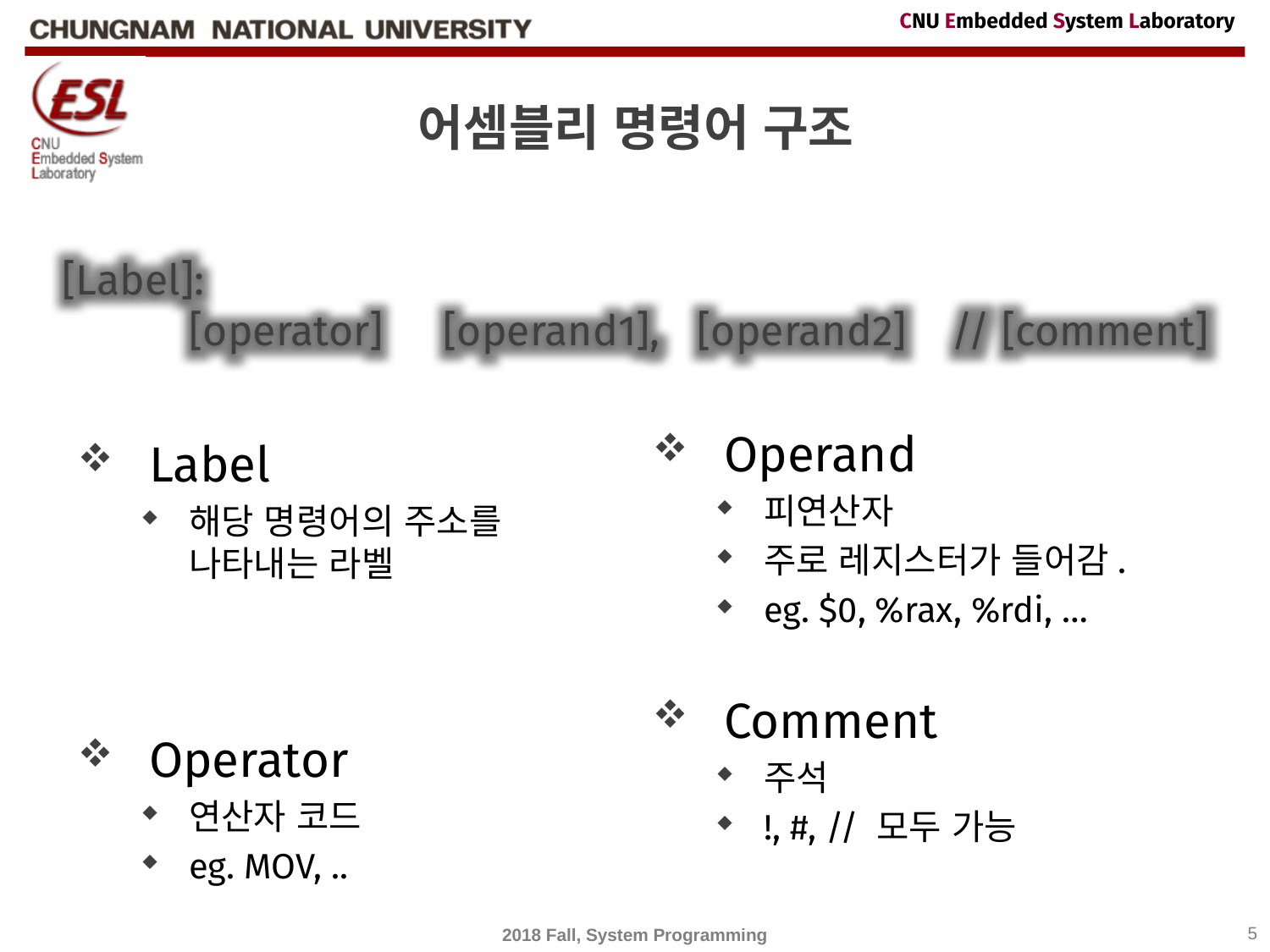

# 어셈블리 명령어 구조
[Label]:
	[operator]	[operand1],	[operand2]	// [comment]
Operand
피연산자
주로 레지스터가 들어감.
eg. $0, %rax, %rdi, …

Comment
주석
!, #, // 모두 가능
Label
해당 명령어의 주소를 나타내는 라벨

Operator
연산자 코드
eg. MOV, ..
2018 Fall, System Programming
5